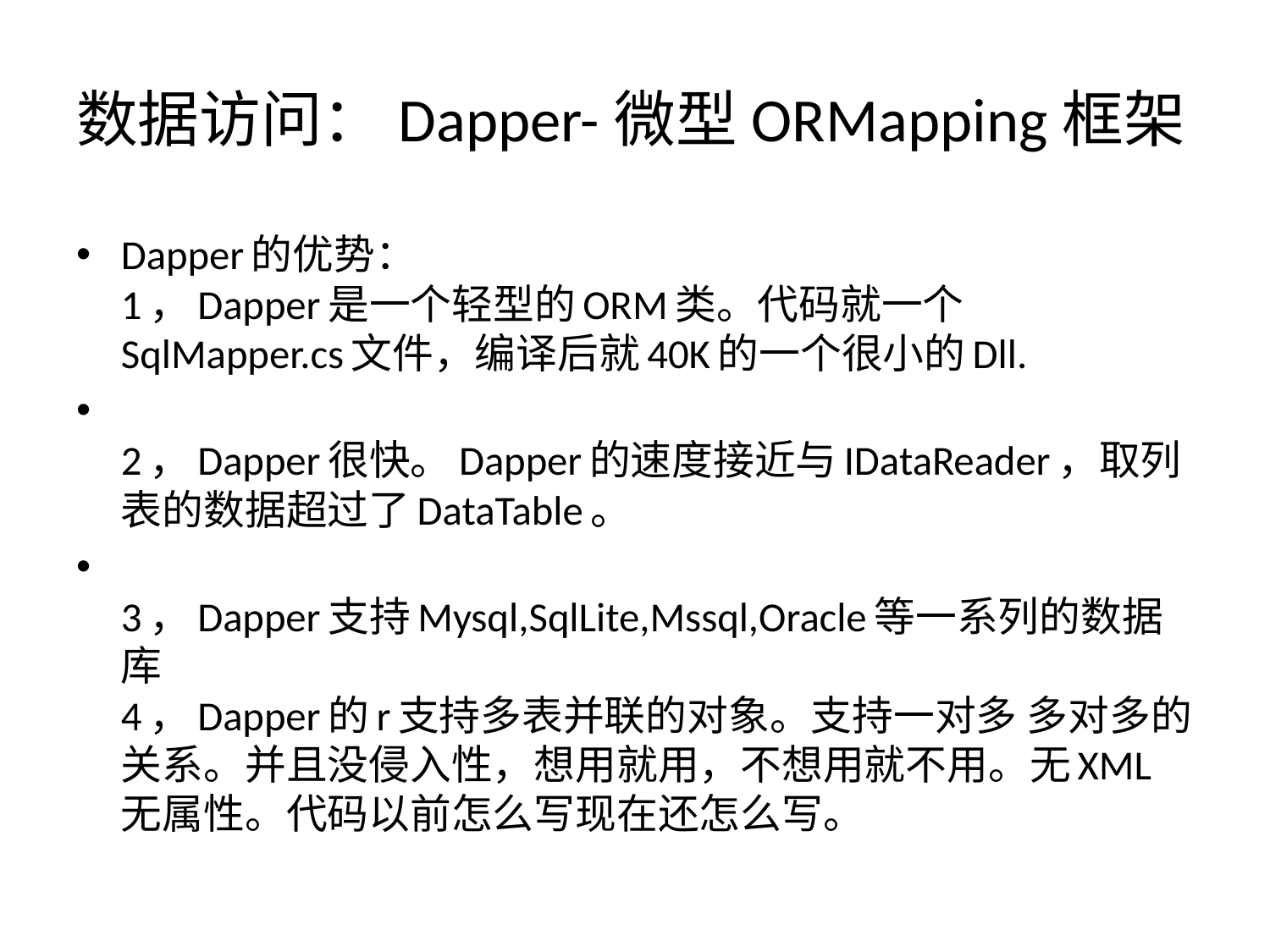

# 数据访问：Dapper-微型ORMapping框架
Dapper的优势：
1，Dapper是一个轻型的ORM类。代码就一个SqlMapper.cs文件，编译后就40K的一个很小的Dll.
2，Dapper很快。Dapper的速度接近与IDataReader，取列表的数据超过了DataTable。
3，Dapper支持Mysql,SqlLite,Mssql,Oracle等一系列的数据库
4，Dapper的r支持多表并联的对象。支持一对多 多对多的关系。并且没侵入性，想用就用，不想用就不用。无XML无属性。代码以前怎么写现在还怎么写。